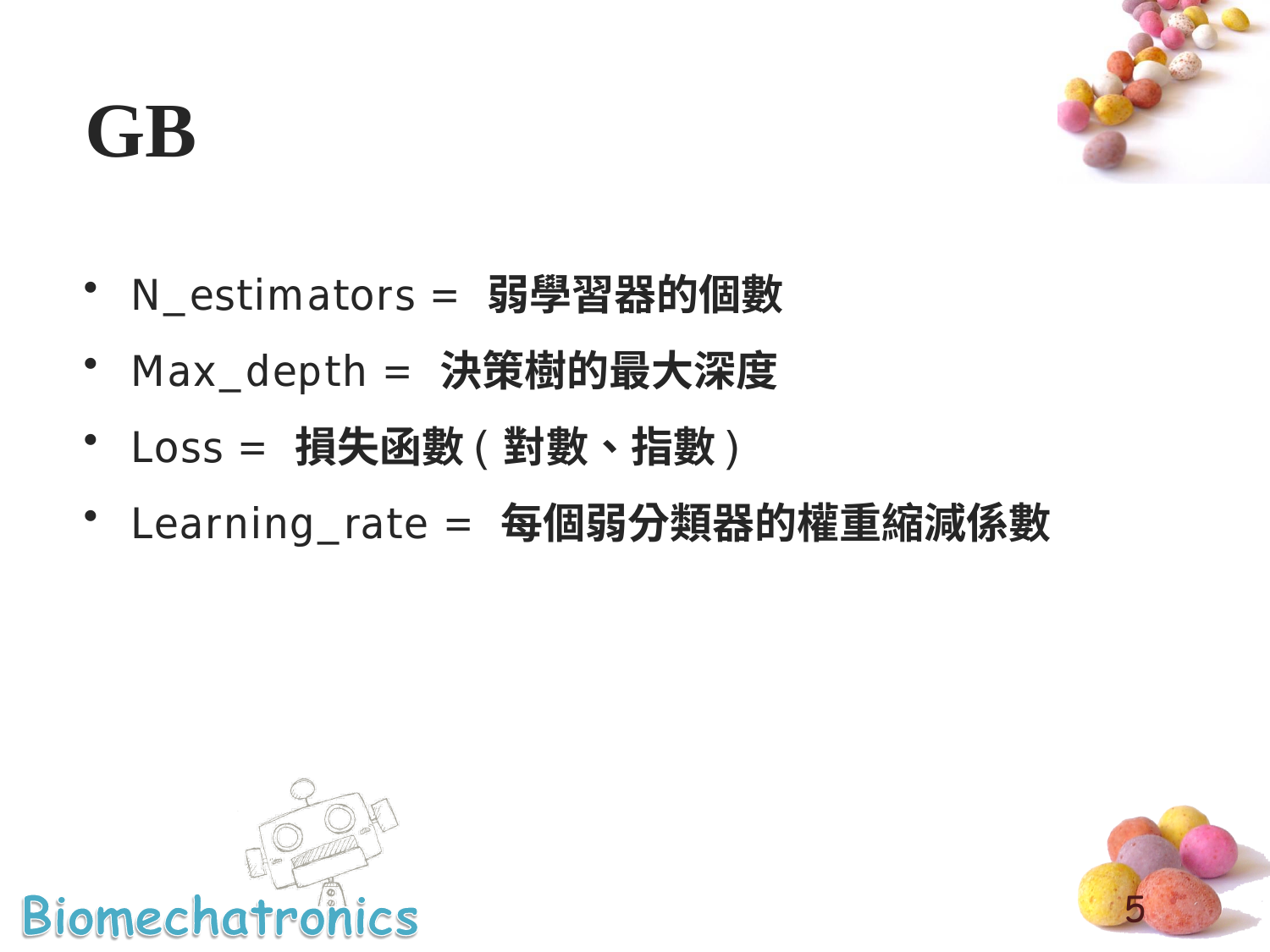

# GB
N_estimators = 弱學習器的個數
Max_depth = 決策樹的最大深度
Loss = 損失函數(對數、指數)
Learning_rate = 每個弱分類器的權重縮減係數